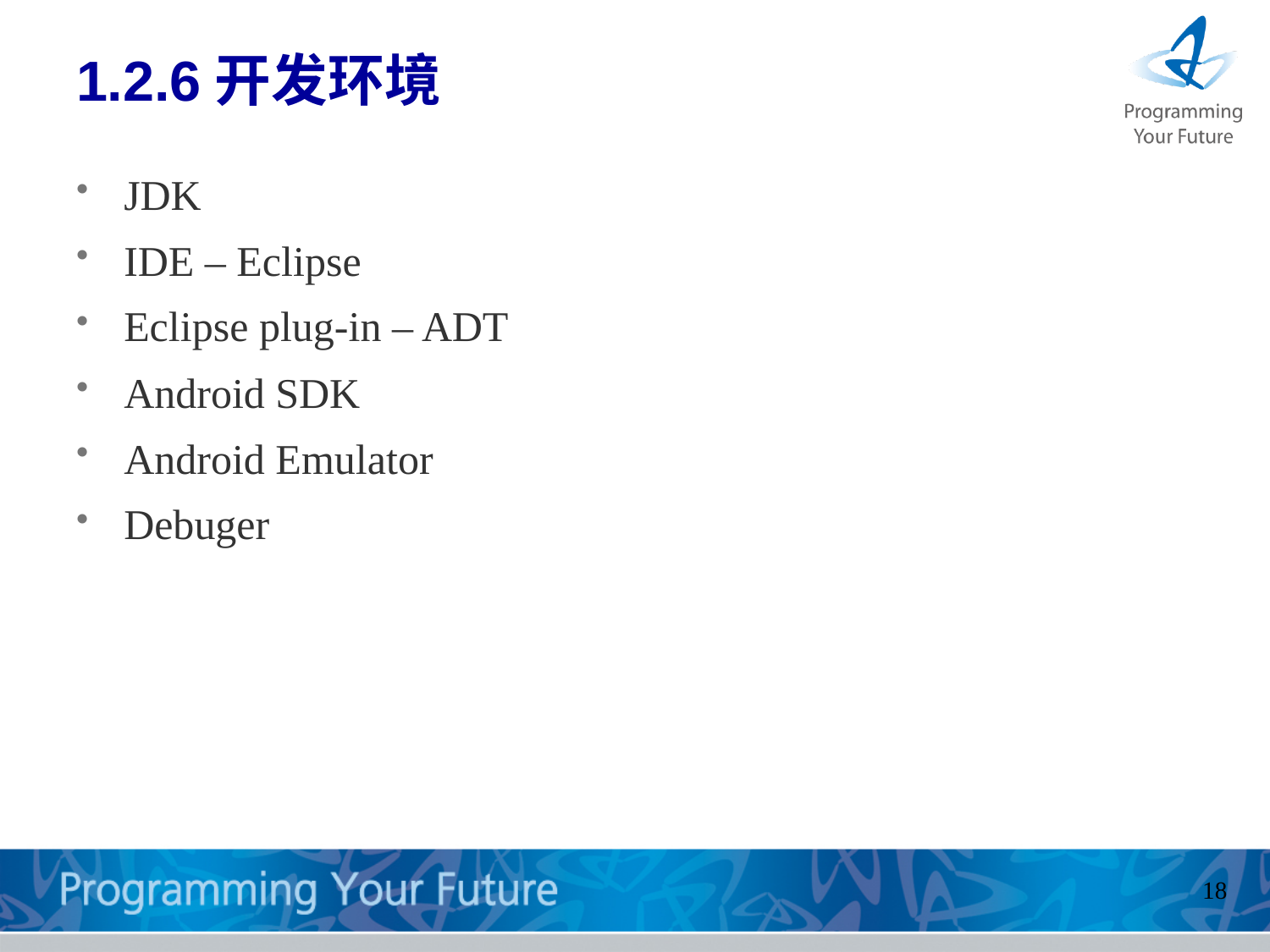

# 1.2.6开发环境
JDK
IDE – Eclipse
Eclipse plug-in – ADT
Android SDK
Android Emulator
Debuger